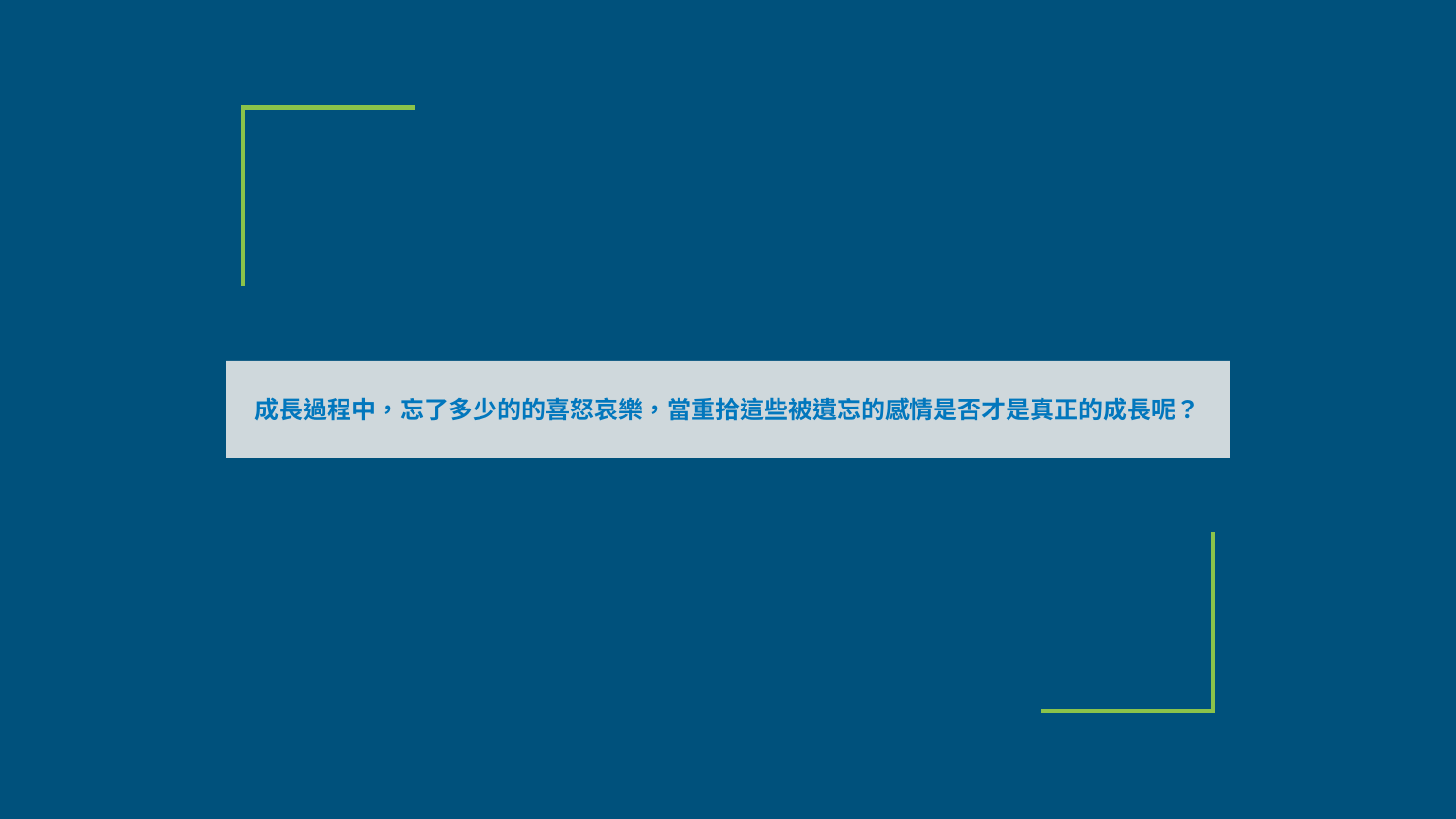

# 成長過程中，忘了多少的的喜怒哀樂，當重拾這些被遺忘的感情是否才是真正的成長呢？